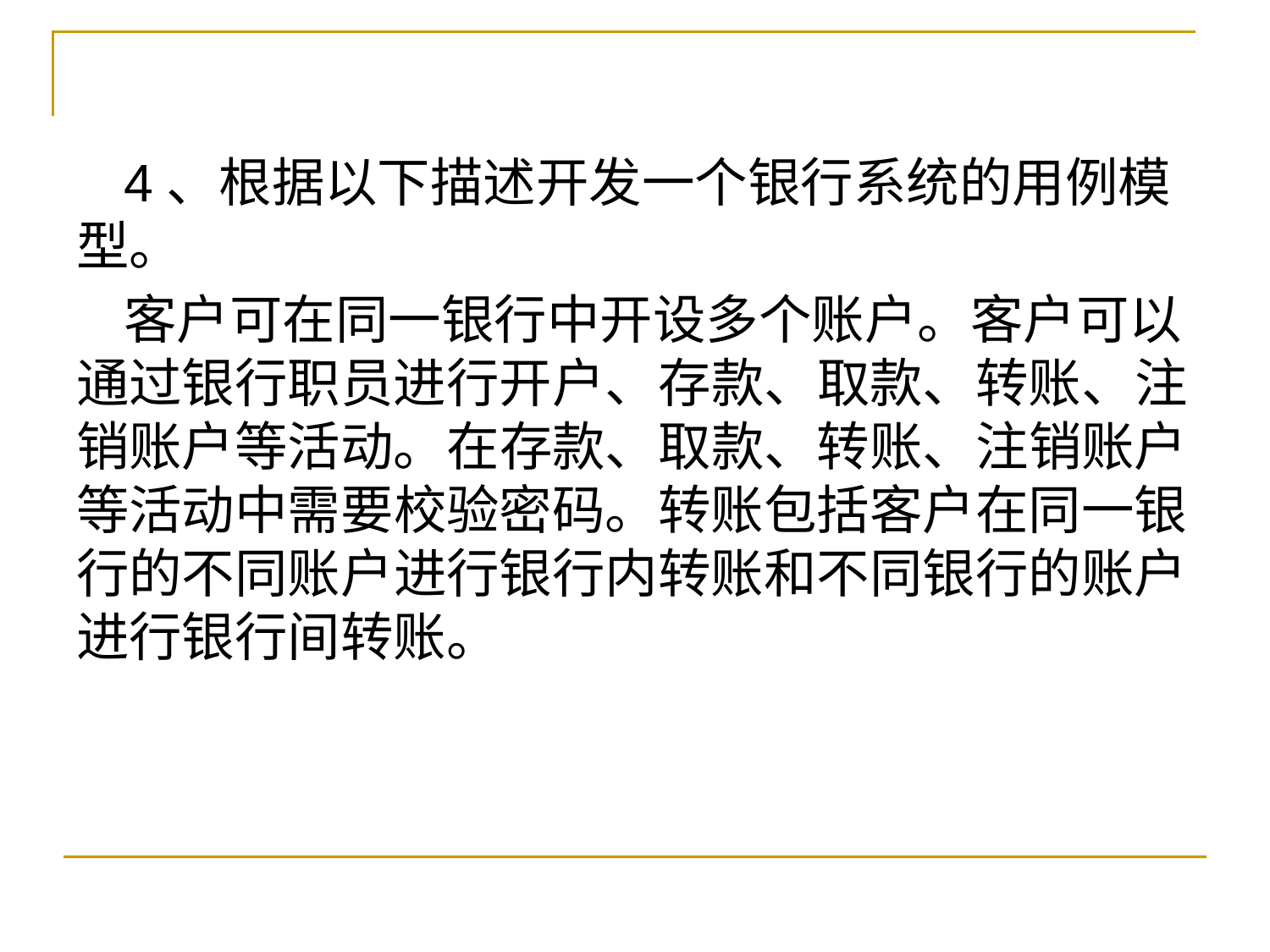

4、根据以下描述开发一个银行系统的用例模型。
客户可在同一银行中开设多个账户。客户可以通过银行职员进行开户、存款、取款、转账、注销账户等活动。在存款、取款、转账、注销账户等活动中需要校验密码。转账包括客户在同一银行的不同账户进行银行内转账和不同银行的账户进行银行间转账。